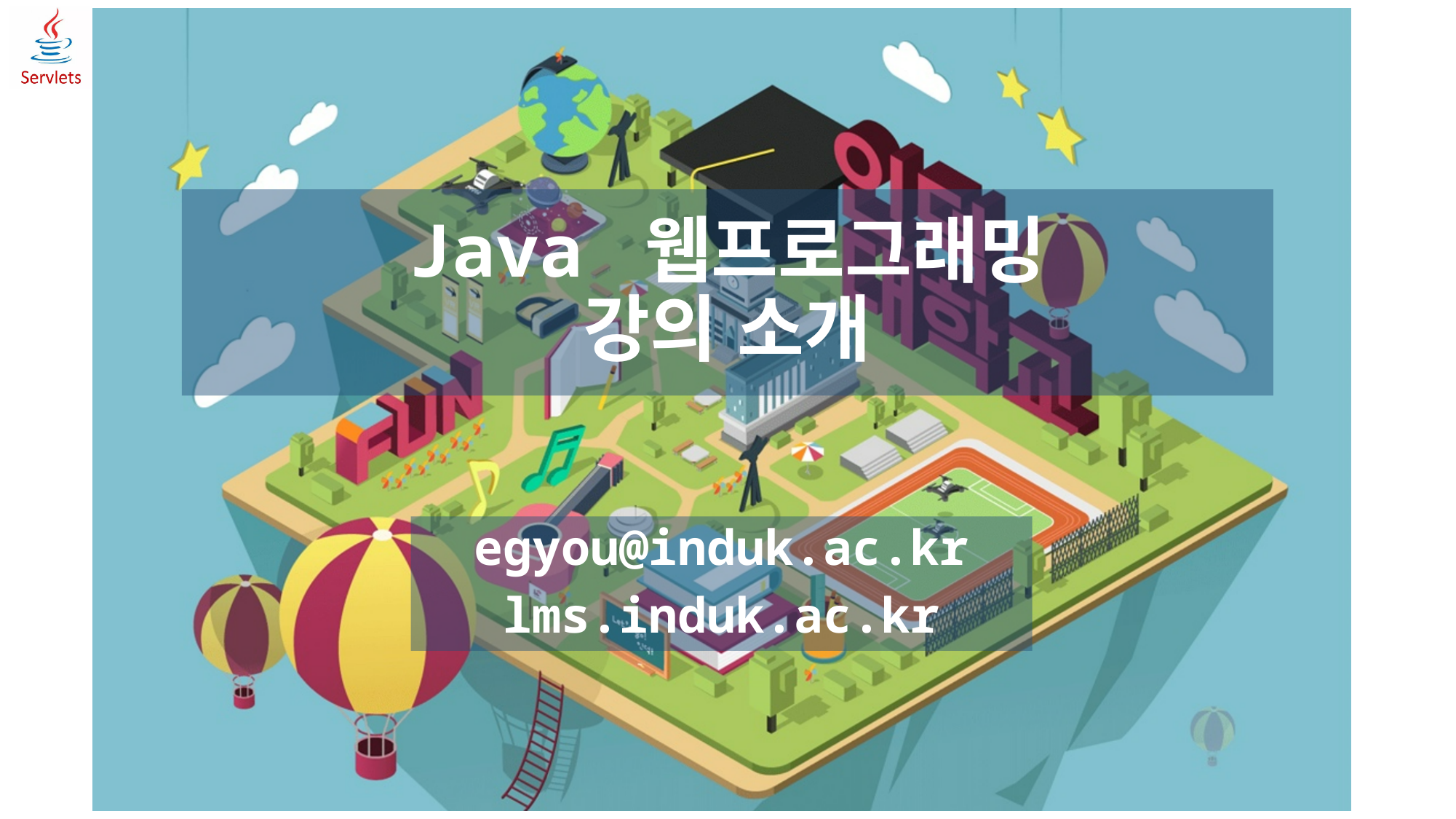

# Java 웹프로그래밍 강의 소개
egyou@induk.ac.kr
lms.induk.ac.kr